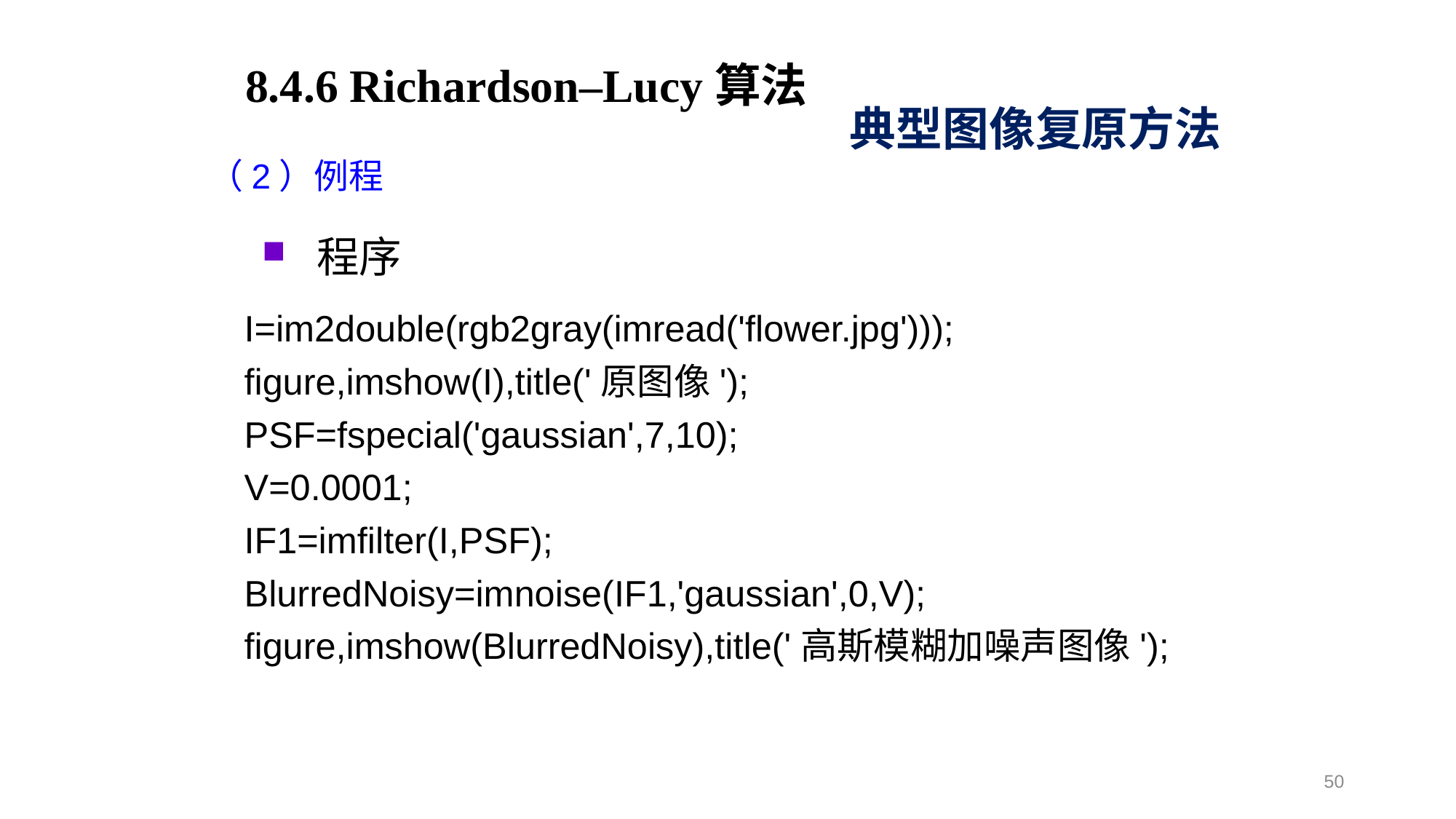

8.4.6 Richardson–Lucy算法
典型图像复原方法
（2）例程
程序
I=im2double(rgb2gray(imread('flower.jpg')));
figure,imshow(I),title('原图像');
PSF=fspecial('gaussian',7,10);
V=0.0001;
IF1=imfilter(I,PSF);
BlurredNoisy=imnoise(IF1,'gaussian',0,V);
figure,imshow(BlurredNoisy),title('高斯模糊加噪声图像');
50